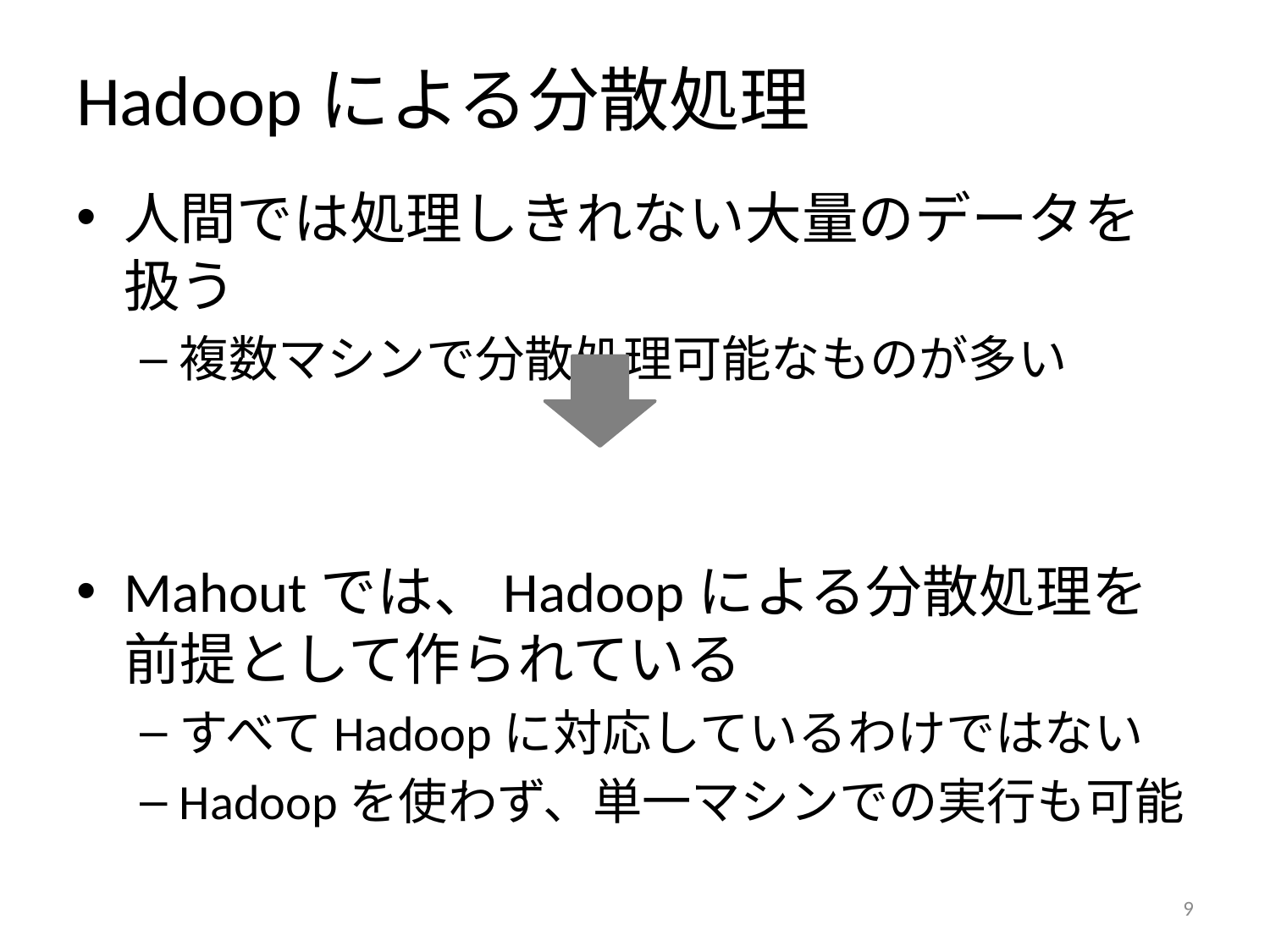

# Hadoopによる分散処理
人間では処理しきれない大量のデータを扱う
複数マシンで分散処理可能なものが多い

Mahoutでは、Hadoopによる分散処理を前提として作られている
すべてHadoopに対応しているわけではない
Hadoopを使わず、単一マシンでの実行も可能

9